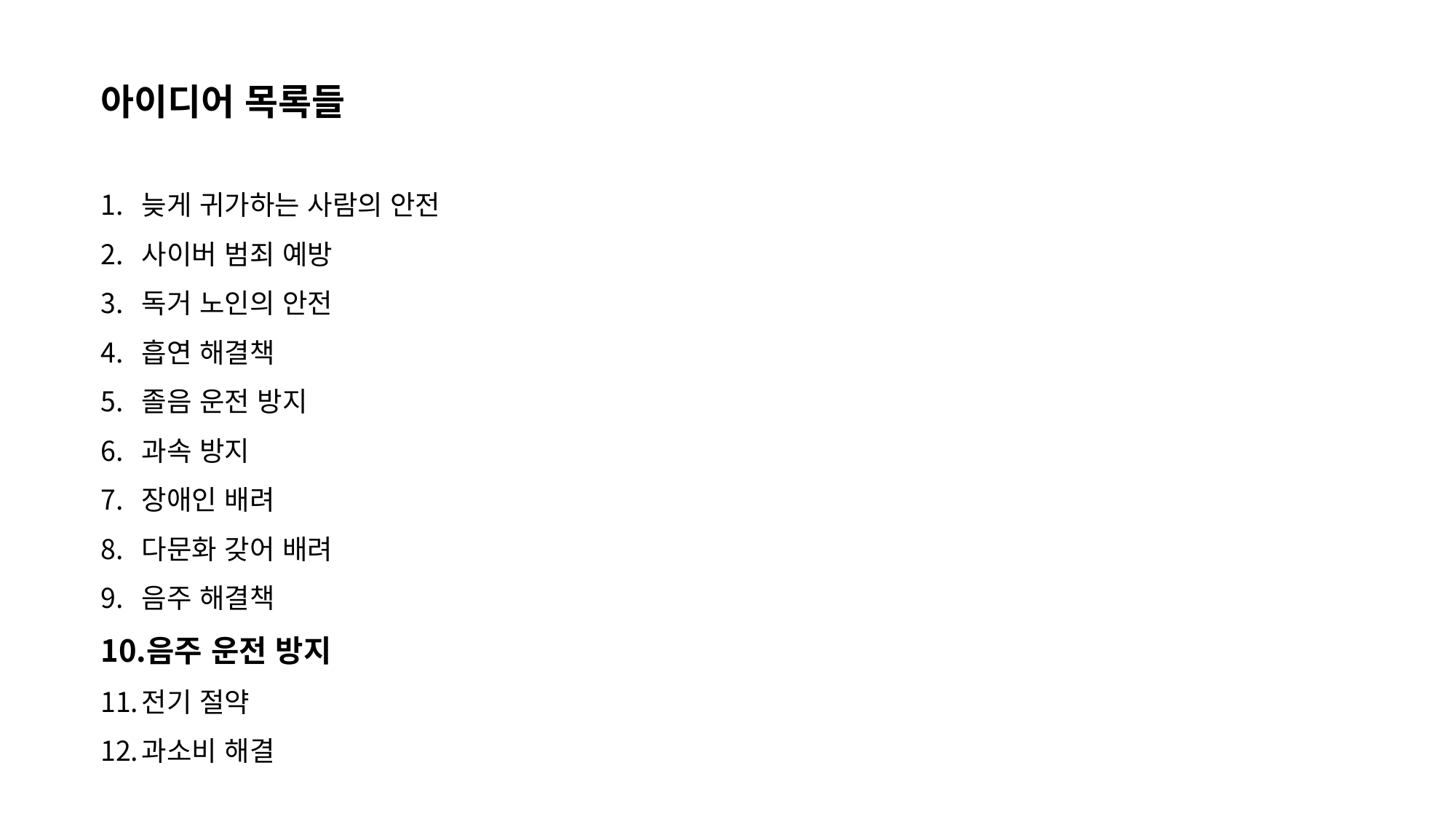

아이디어 목록들

늦게 귀가하는 사람의 안전
사이버 범죄 예방
독거 노인의 안전
흡연 해결책
졸음 운전 방지
과속 방지
장애인 배려
다문화 갖어 배려
음주 해결책
음주 운전 방지
전기 절약
과소비 해결